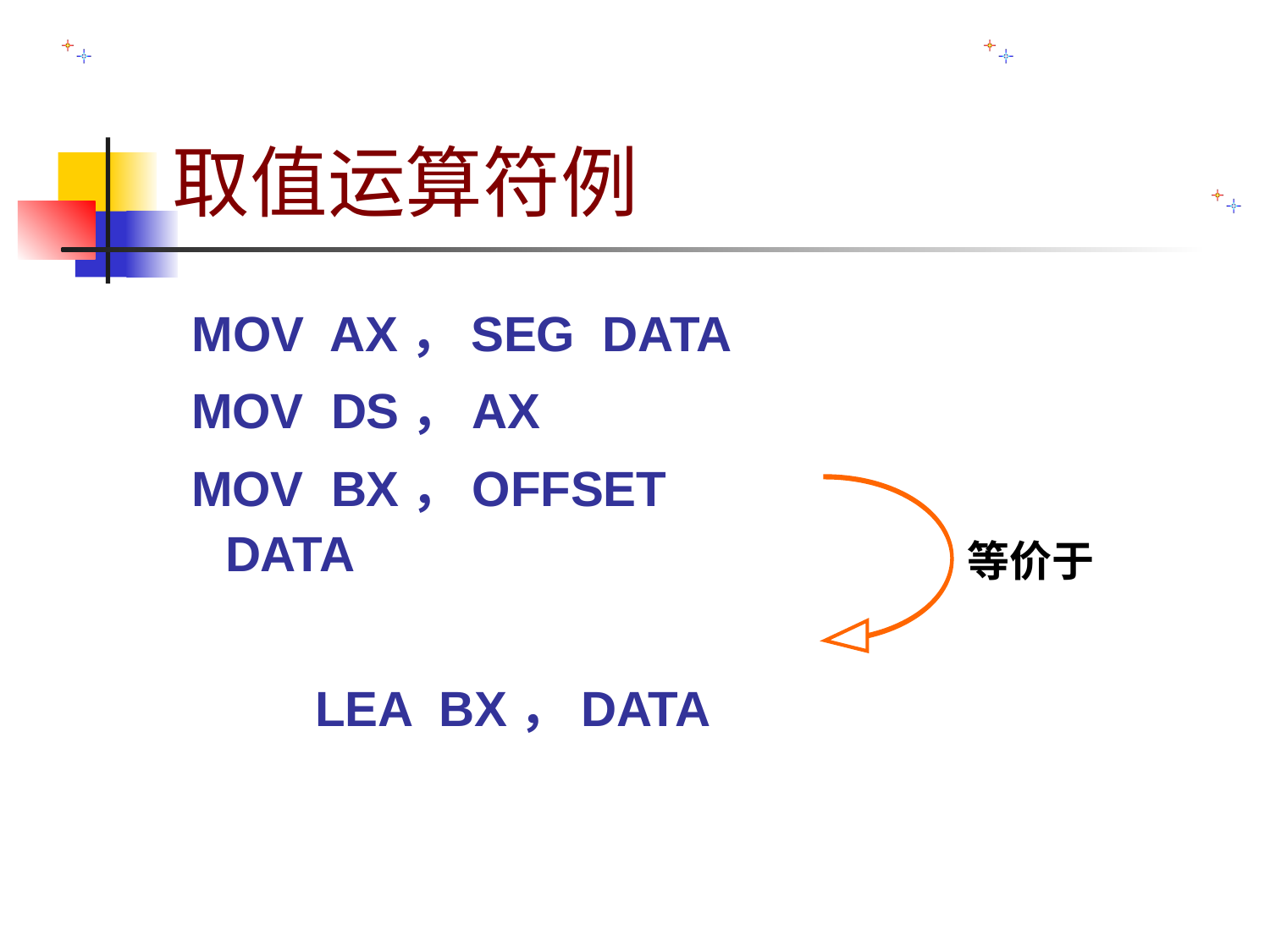

# 取值运算符例
 MOV  AX，SEG  DATA
 MOV  DS，AX
 MOV  BX，OFFSET  DATA

          LEA  BX，DATA

等价于